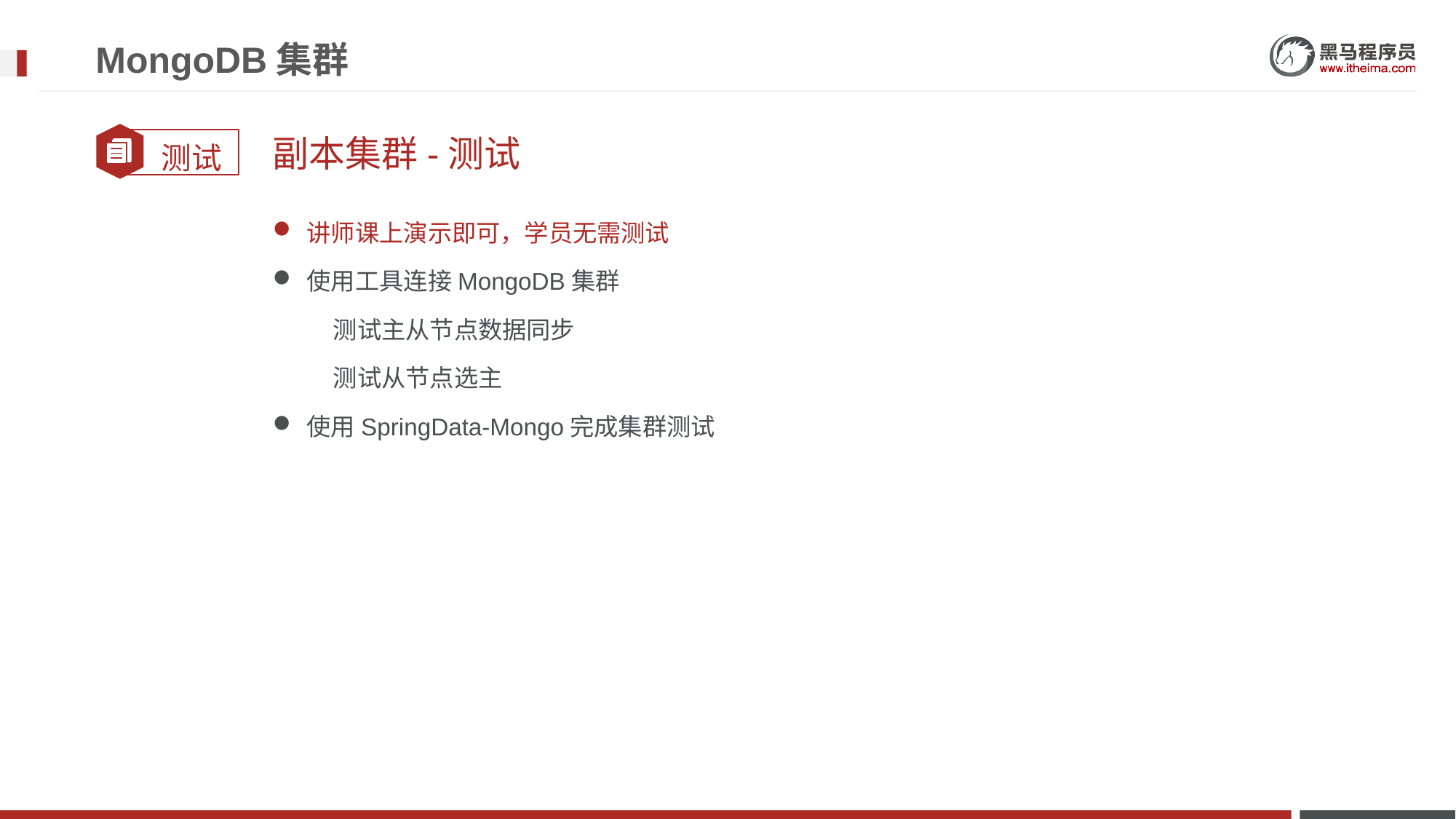

# MongoDB集群
副本集群-测试
讲师课上演示即可，学员无需测试
使用工具连接MongoDB集群
          测试主从节点数据同步
          测试从节点选主
使用SpringData-Mongo完成集群测试